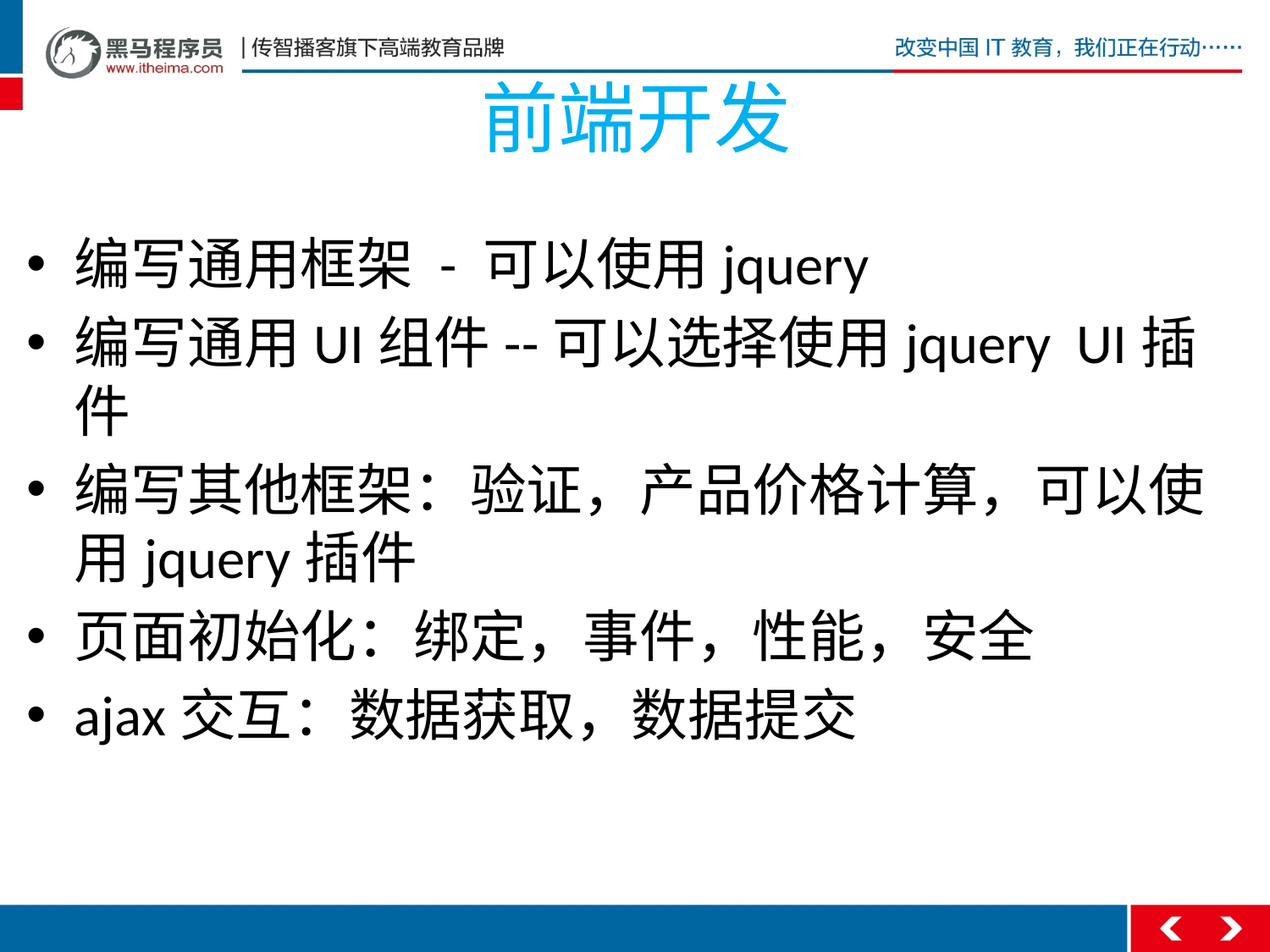

# 前端开发
编写通用框架 - 可以使用jquery
编写通用UI组件--可以选择使用jquery  UI插件
编写其他框架：验证，产品价格计算，可以使用jquery插件
页面初始化：绑定，事件，性能，安全
ajax交互：数据获取，数据提交